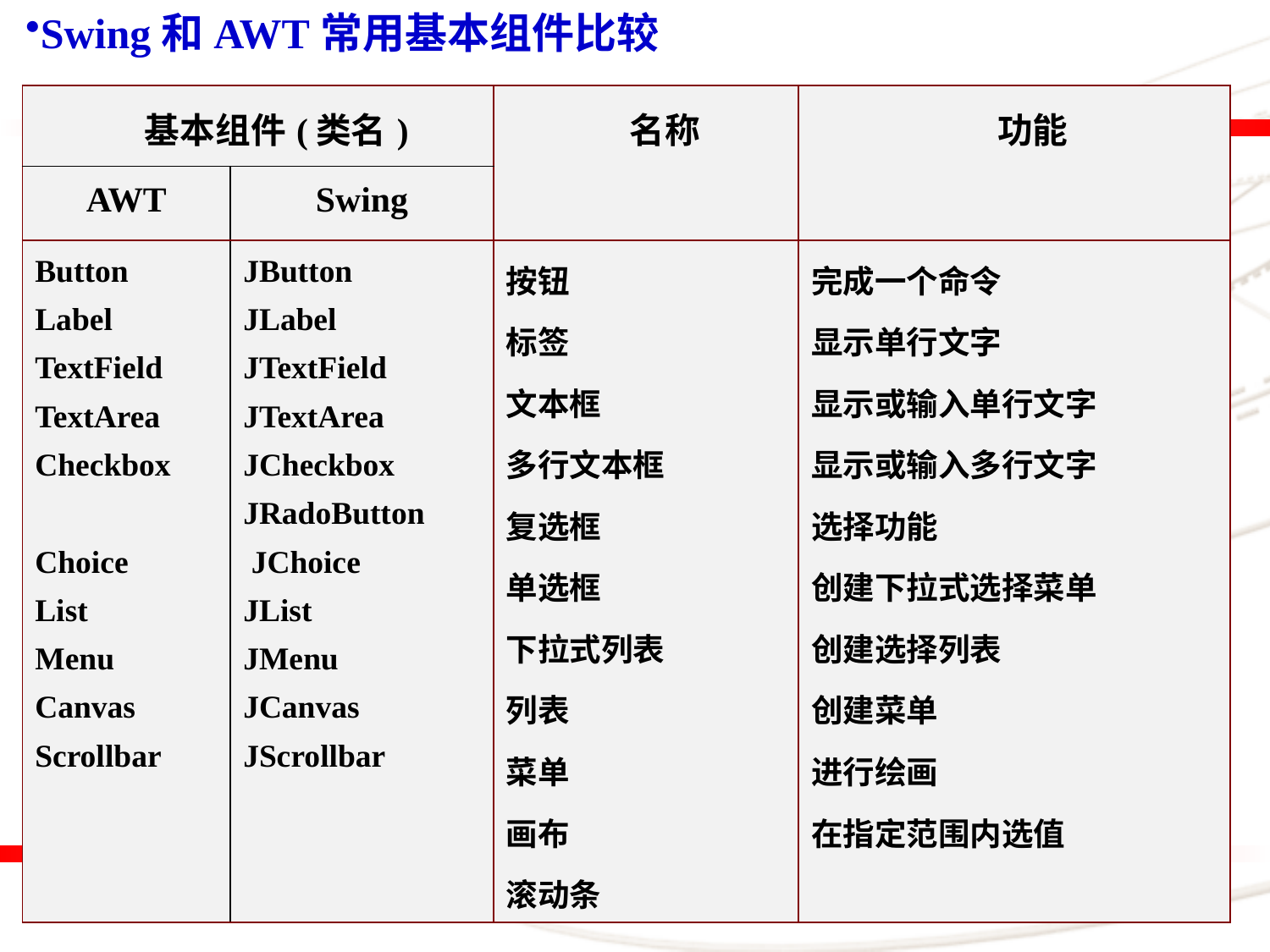

Swing和AWT常用基本组件比较
| 基本组件(类名) |  | 名称 | 功能 |
| --- | --- | --- | --- |
| AWT | Swing |  |  |
| Button Label TextField TextArea Checkbox Choice List Menu Canvas Scrollbar | JButton JLabel JTextField JTextArea JCheckbox JRadoButton JChoice JList JMenu JCanvas JScrollbar | 按钮 标签 文本框 多行文本框 复选框 单选框 下拉式列表 列表 菜单 画布 滚动条 | 完成一个命令 显示单行文字 显示或输入单行文字 显示或输入多行文字 选择功能 创建下拉式选择菜单 创建选择列表 创建菜单 进行绘画 在指定范围内选值 |
18